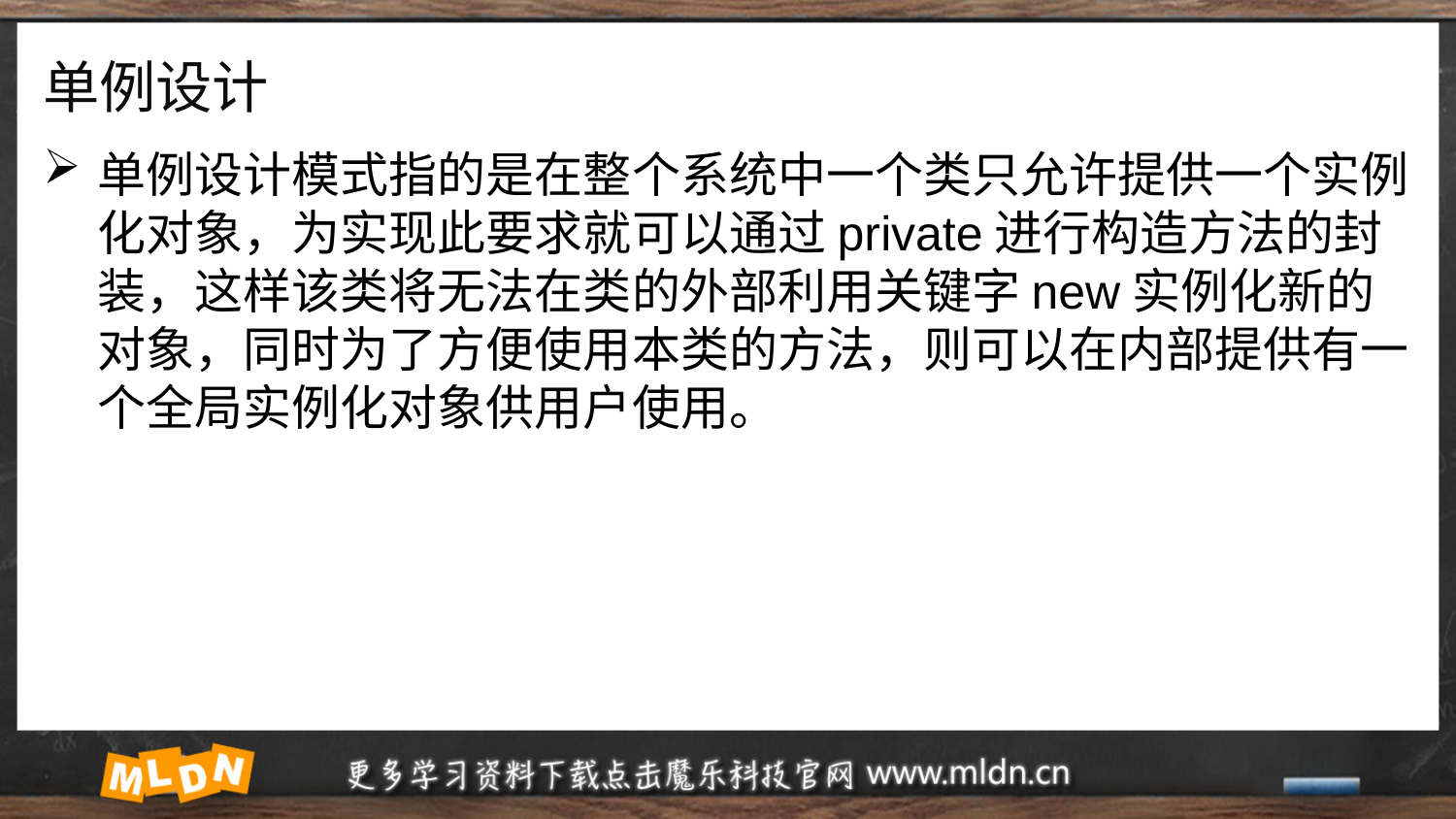

# 单例设计
单例设计模式指的是在整个系统中一个类只允许提供一个实例化对象，为实现此要求就可以通过private进行构造方法的封装，这样该类将无法在类的外部利用关键字new实例化新的对象，同时为了方便使用本类的方法，则可以在内部提供有一个全局实例化对象供用户使用。